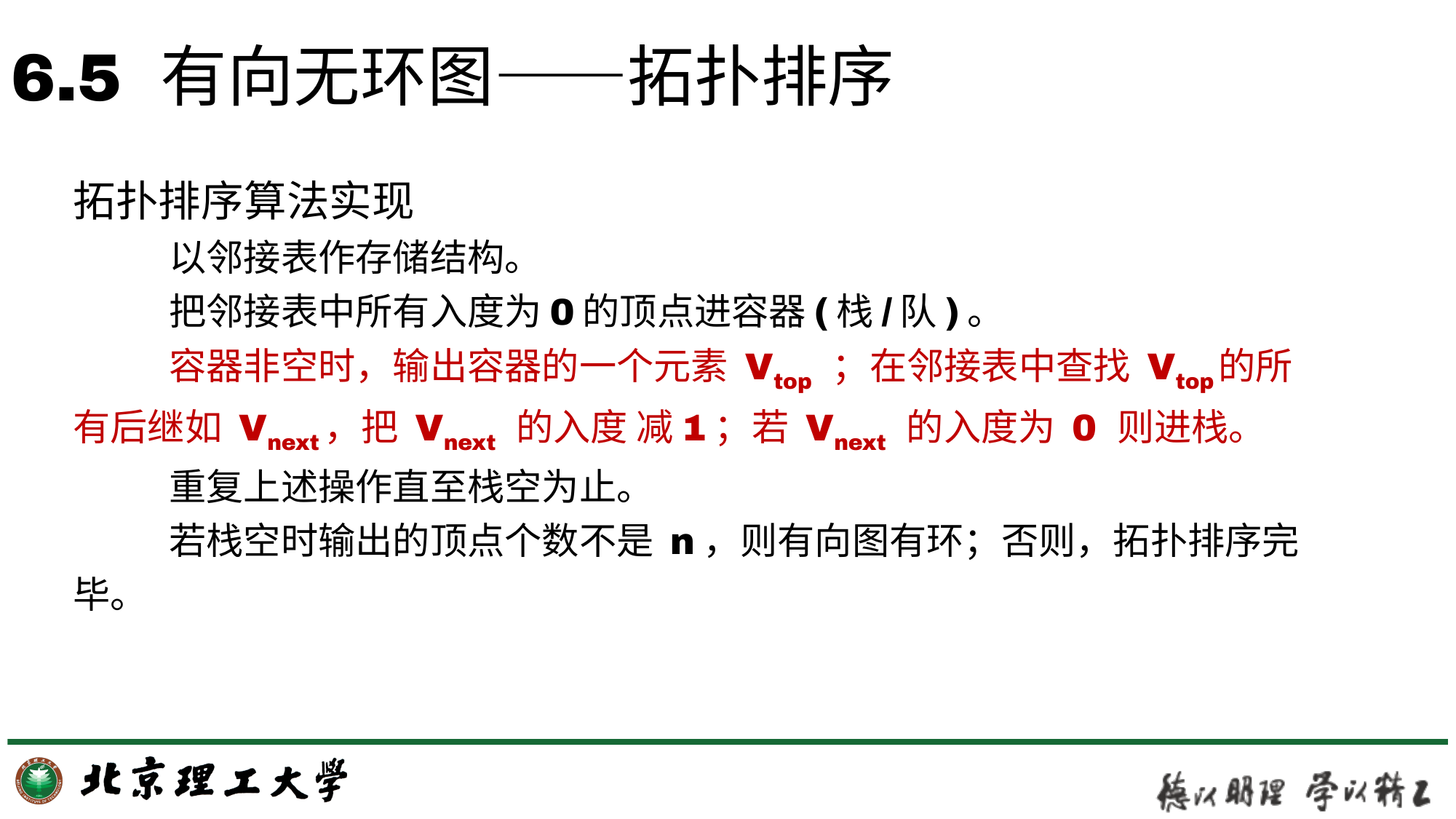

6.5 有向无环图——拓扑排序
拓扑排序算法实现
		以邻接表作存储结构。
		把邻接表中所有入度为0的顶点进容器(栈/队)。
		容器非空时，输出容器的一个元素 Vtop ；在邻接表中查找 Vtop的所有后继如 Vnext，把 Vnext 的入度 减1；若 Vnext 的入度为 0 则进栈。
		重复上述操作直至栈空为止。
		若栈空时输出的顶点个数不是 n，则有向图有环；否则，拓扑排序完毕。